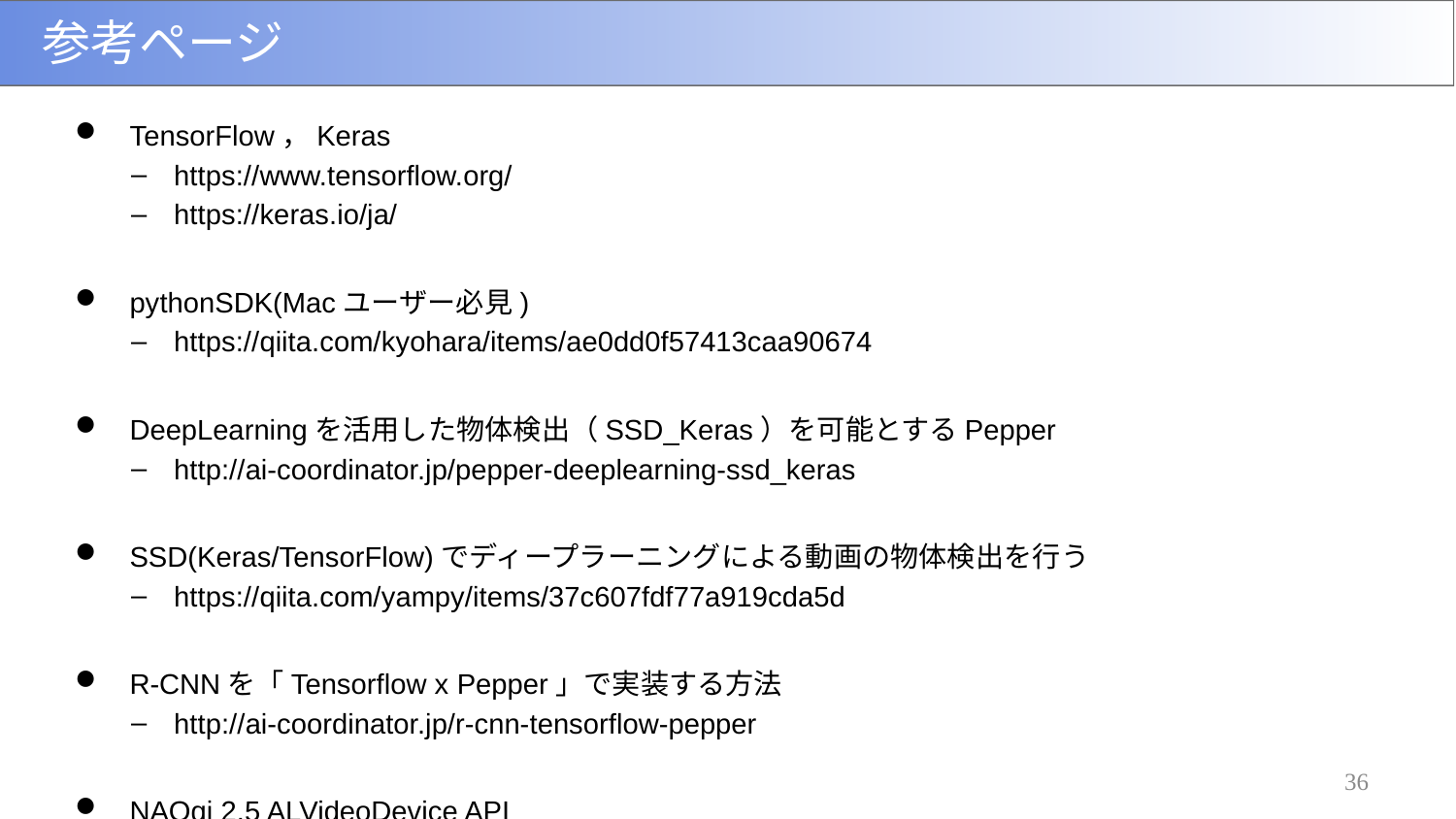

# 参考ページ
TensorFlow，Keras
https://www.tensorflow.org/
https://keras.io/ja/

pythonSDK(Macユーザー必見)
https://qiita.com/kyohara/items/ae0dd0f57413caa90674

DeepLearningを活用した物体検出（SSD_Keras）を可能とするPepper
http://ai-coordinator.jp/pepper-deeplearning-ssd_keras

SSD(Keras/TensorFlow)でディープラーニングによる動画の物体検出を行う
https://qiita.com/yampy/items/37c607fdf77a919cda5d

R-CNNを「Tensorflow x Pepper」で実装する方法
http://ai-coordinator.jp/r-cnn-tensorflow-pepper

NAOqi 2.5 ALVideoDevice API
http://doc.aldebaran.com/2-5/naoqi/vision/alvideodevice-api.html
36